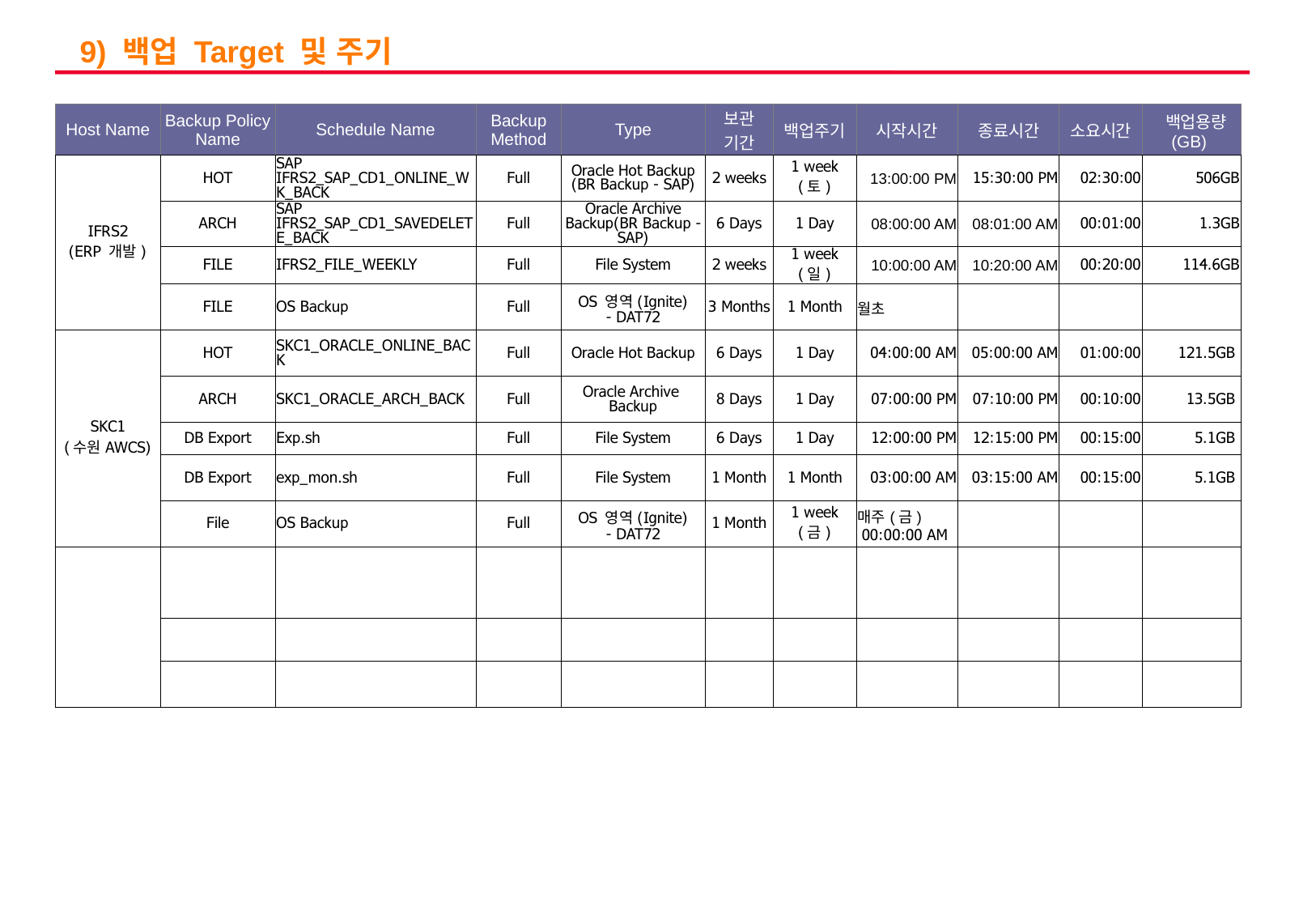

# 9) 백업 Target 및 주기
| Host Name | Backup Policy Name | Schedule Name | Backup Method | Type | 보관 기간 | 백업주기 | 시작시간 | 종료시간 | 소요시간 | 백업용량 (GB) |
| --- | --- | --- | --- | --- | --- | --- | --- | --- | --- | --- |
| IFRS2 (ERP 개발) | HOT | SAP IFRS2\_SAP\_CD1\_ONLINE\_WK\_BACK | Full | Oracle Hot Backup (BR Backup - SAP) | 2 weeks | 1 week(토) | 13:00:00 PM | 15:30:00 PM | 02:30:00 | 506GB |
|  | ARCH | SAP IFRS2\_SAP\_CD1\_SAVEDELETE\_BACK | Full | Oracle Archive Backup(BR Backup - SAP) | 6 Days | 1 Day | 08:00:00 AM | 08:01:00 AM | 00:01:00 | 1.3GB |
|  | FILE | IFRS2\_FILE\_WEEKLY | Full | File System | 2 weeks | 1 week(일) | 10:00:00 AM | 10:20:00 AM | 00:20:00 | 114.6GB |
|  | FILE | OS Backup | Full | OS 영역(Ignite) - DAT72 | 3 Months | 1 Month | 월초 |  |  |  |
| SKC1 (수원AWCS) | HOT | SKC1\_ORACLE\_ONLINE\_BACK | Full | Oracle Hot Backup | 6 Days | 1 Day | 04:00:00 AM | 05:00:00 AM | 01:00:00 | 121.5GB |
|  | ARCH | SKC1\_ORACLE\_ARCH\_BACK | Full | Oracle Archive Backup | 8 Days | 1 Day | 07:00:00 PM | 07:10:00 PM | 00:10:00 | 13.5GB |
|  | DB Export | Exp.sh | Full | File System | 6 Days | 1 Day | 12:00:00 PM | 12:15:00 PM | 00:15:00 | 5.1GB |
|  | DB Export | exp\_mon.sh | Full | File System | 1 Month | 1 Month | 03:00:00 AM | 03:15:00 AM | 00:15:00 | 5.1GB |
|  | File | OS Backup | Full | OS 영역(Ignite) - DAT72 | 1 Month | 1 week(금) | 매주(금) 00:00:00 AM |  |  |  |
|  |  |  |  |  |  |  |  |  |  |  |
|  |  |  |  |  |  |  |  |  |  |  |
|  |  |  |  |  |  |  |  |  |  |  |